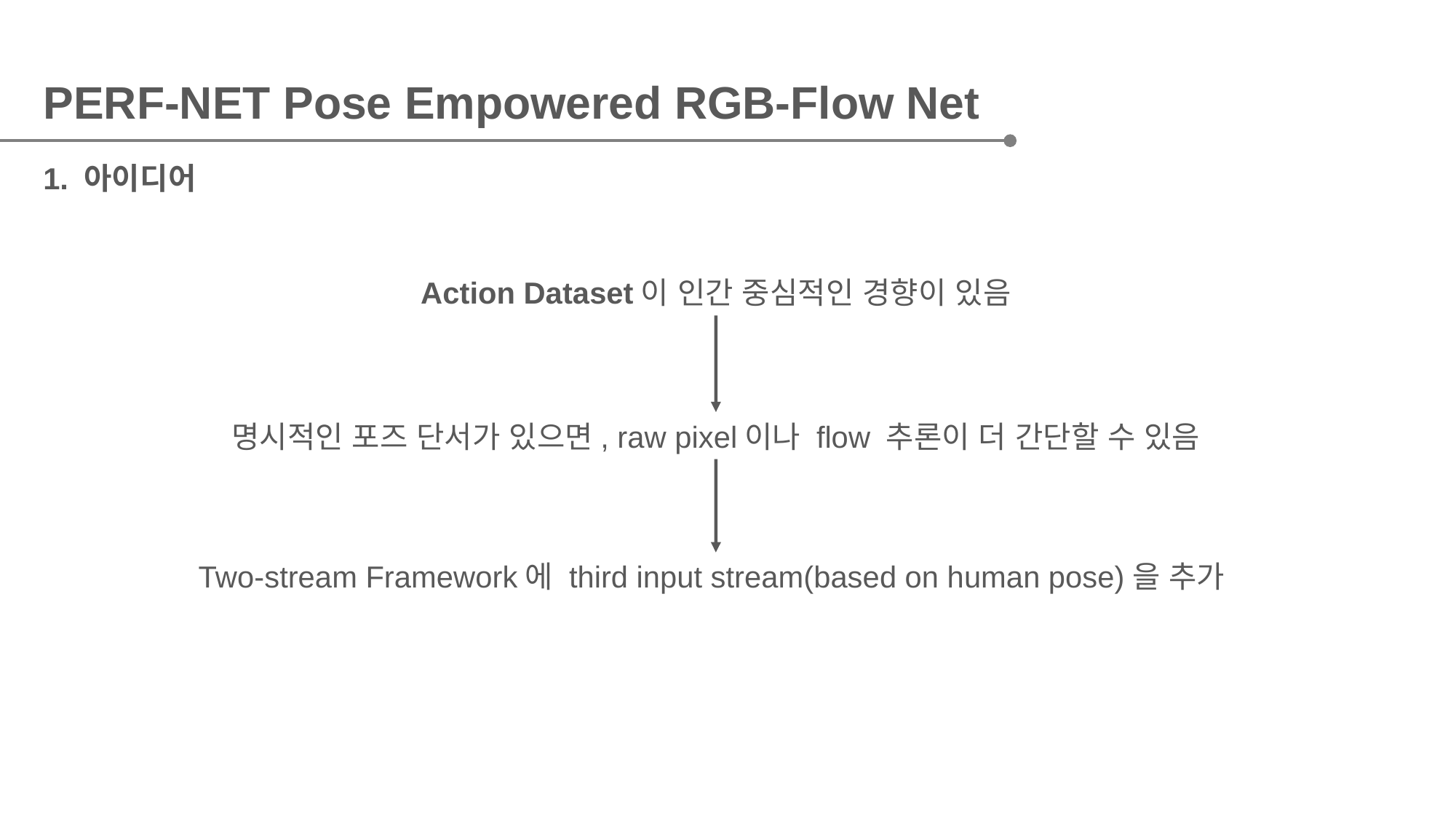

PERF-NET Pose Empowered RGB-Flow Net

1. 아이디어
Action Dataset이 인간 중심적인 경향이 있음
명시적인 포즈 단서가 있으면, raw pixel이나 flow 추론이 더 간단할 수 있음
Two-stream Framework에 third input stream(based on human pose)을 추가